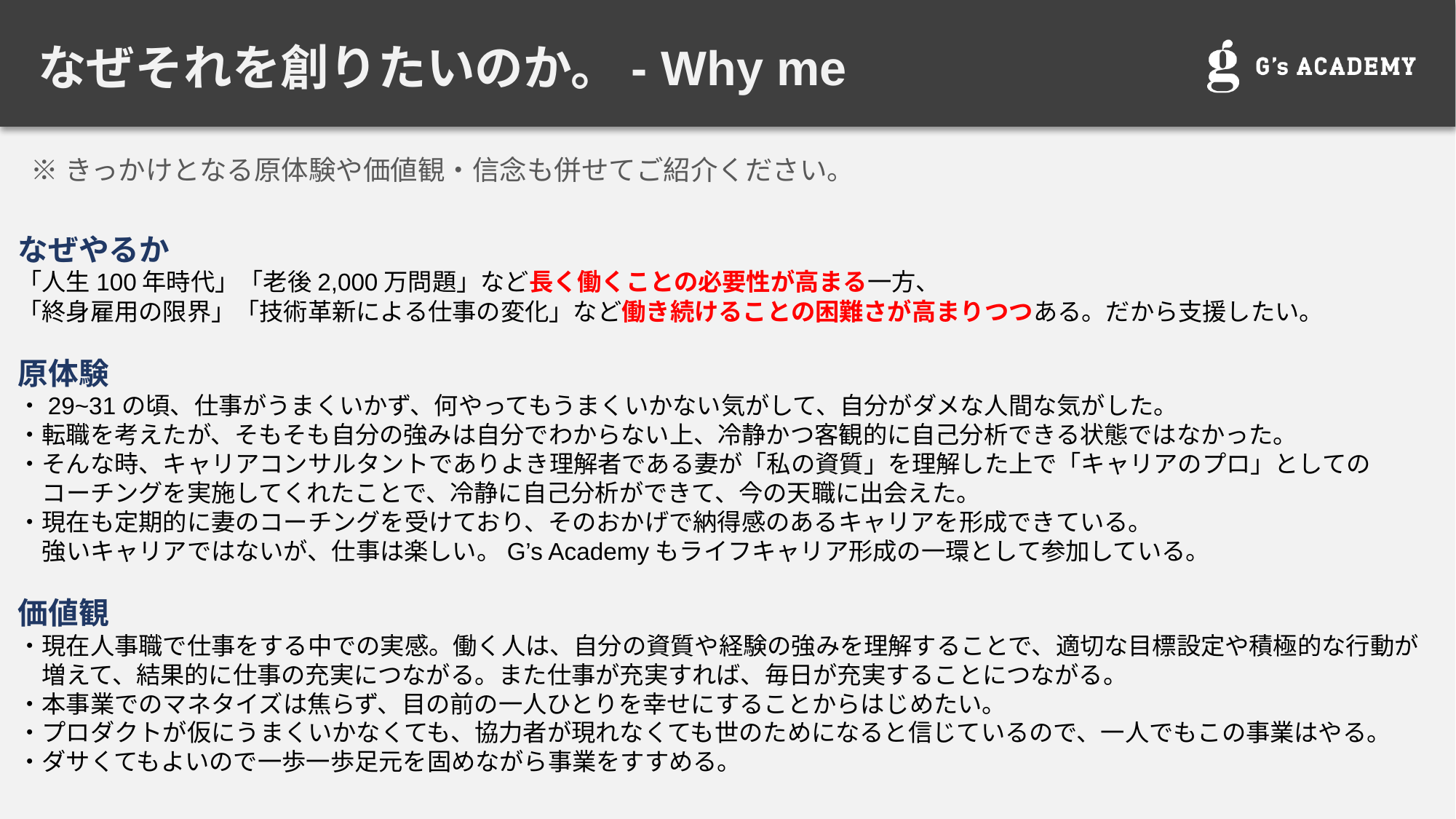

# なぜそれを創りたいのか。- Why me
※きっかけとなる原体験や価値観・信念も併せてご紹介ください。
なぜやるか
「人生100年時代」「老後2,000万問題」など長く働くことの必要性が高まる一方、
「終身雇用の限界」「技術革新による仕事の変化」など働き続けることの困難さが高まりつつある。だから支援したい。

原体験
・29~31の頃、仕事がうまくいかず、何やってもうまくいかない気がして、自分がダメな人間な気がした。
・転職を考えたが、そもそも自分の強みは自分でわからない上、冷静かつ客観的に自己分析できる状態ではなかった。
・そんな時、キャリアコンサルタントでありよき理解者である妻が「私の資質」を理解した上で「キャリアのプロ」としての
　コーチングを実施してくれたことで、冷静に自己分析ができて、今の天職に出会えた。
・現在も定期的に妻のコーチングを受けており、そのおかげで納得感のあるキャリアを形成できている。
　強いキャリアではないが、仕事は楽しい。G’s Academyもライフキャリア形成の一環として参加している。

価値観
・現在人事職で仕事をする中での実感。働く人は、自分の資質や経験の強みを理解することで、適切な目標設定や積極的な行動が
　増えて、結果的に仕事の充実につながる。また仕事が充実すれば、毎日が充実することにつながる。
・本事業でのマネタイズは焦らず、目の前の一人ひとりを幸せにすることからはじめたい。
・プロダクトが仮にうまくいかなくても、協力者が現れなくても世のためになると信じているので、一人でもこの事業はやる。
・ダサくてもよいので一歩一歩足元を固めながら事業をすすめる。